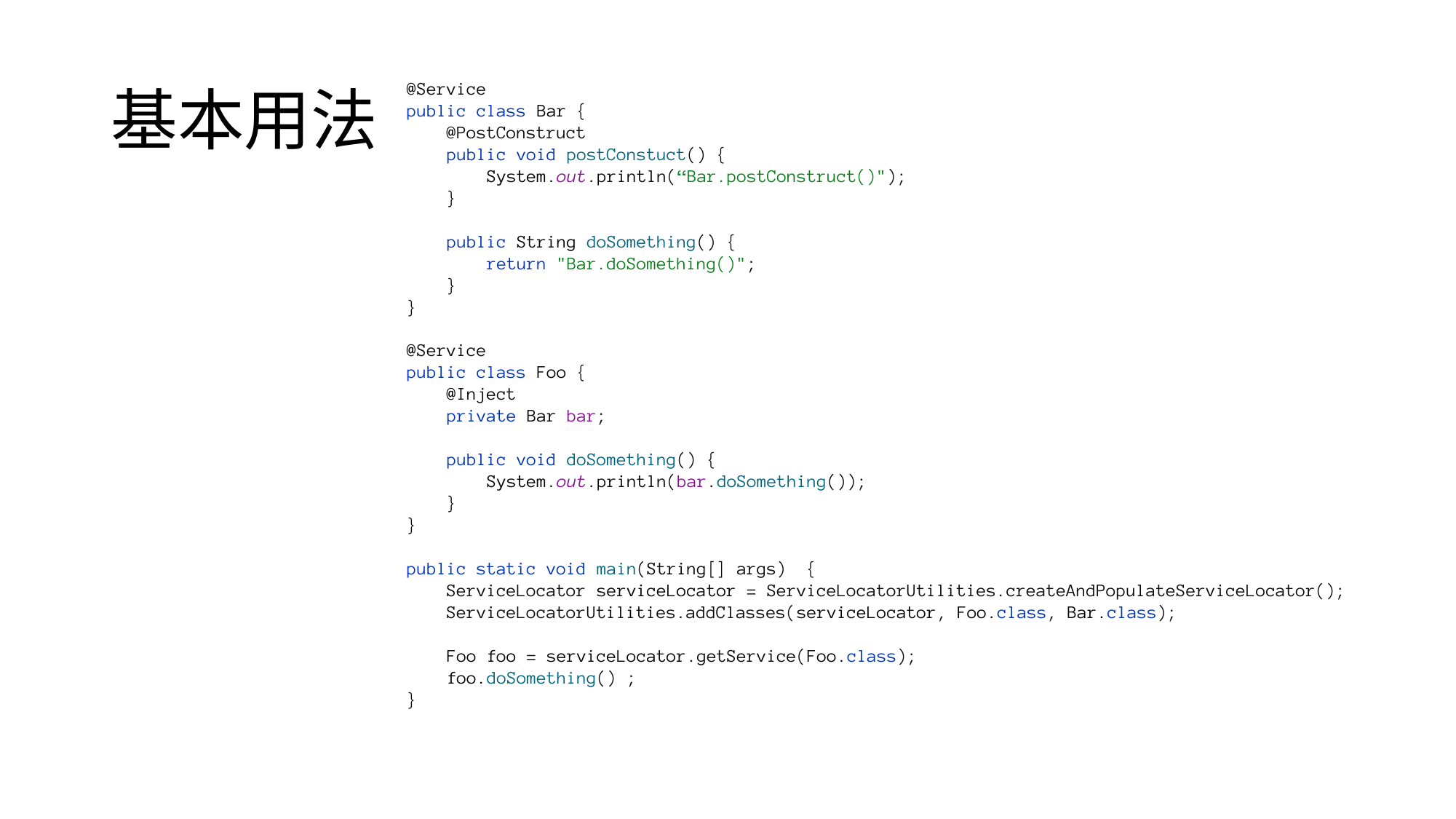

# 基本用法
@Service
public class Bar {
    @PostConstruct
    public void postConstuct() {
        System.out.println(“Bar.postConstruct()");
    }
    public String doSomething() {
        return "Bar.doSomething()";
    }
}
@Service
public class Foo {
    @Inject
    private Bar bar;
    public void doSomething() {
        System.out.println(bar.doSomething());
    }
}

public static void main(String[] args)  {
    ServiceLocator serviceLocator = ServiceLocatorUtilities.createAndPopulateServiceLocator();
    ServiceLocatorUtilities.addClasses(serviceLocator, Foo.class, Bar.class);
    Foo foo = serviceLocator.getService(Foo.class);
    foo.doSomething() ;
}